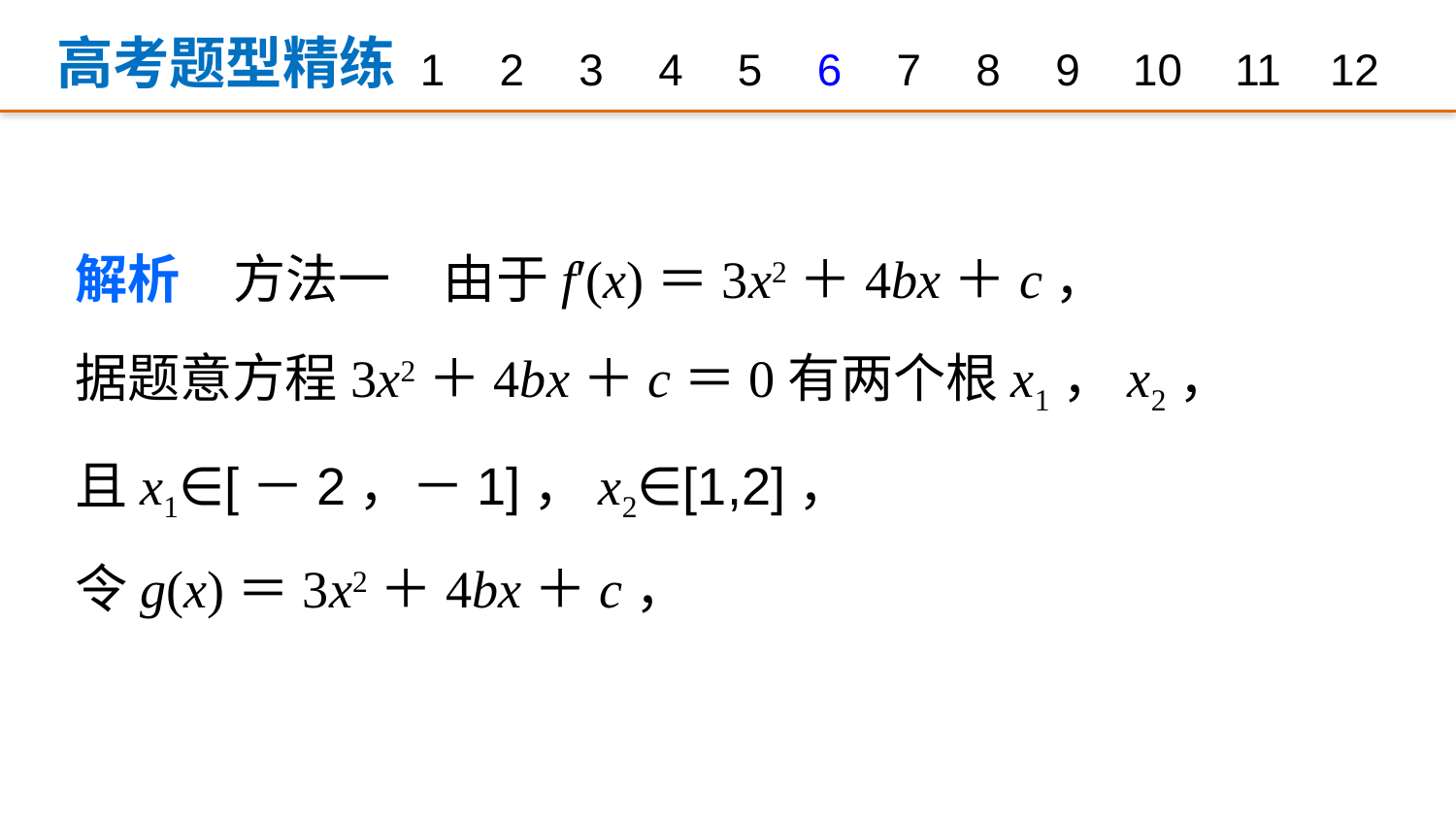

高考题型精练
1
2
3
4
5
6
7
8
9
12
10
11
解析　方法一　由于f′(x)＝3x2＋4bx＋c，
据题意方程3x2＋4bx＋c＝0有两个根x1，x2，
且x1∈[－2，－1]，x2∈[1,2]，
令g(x)＝3x2＋4bx＋c，